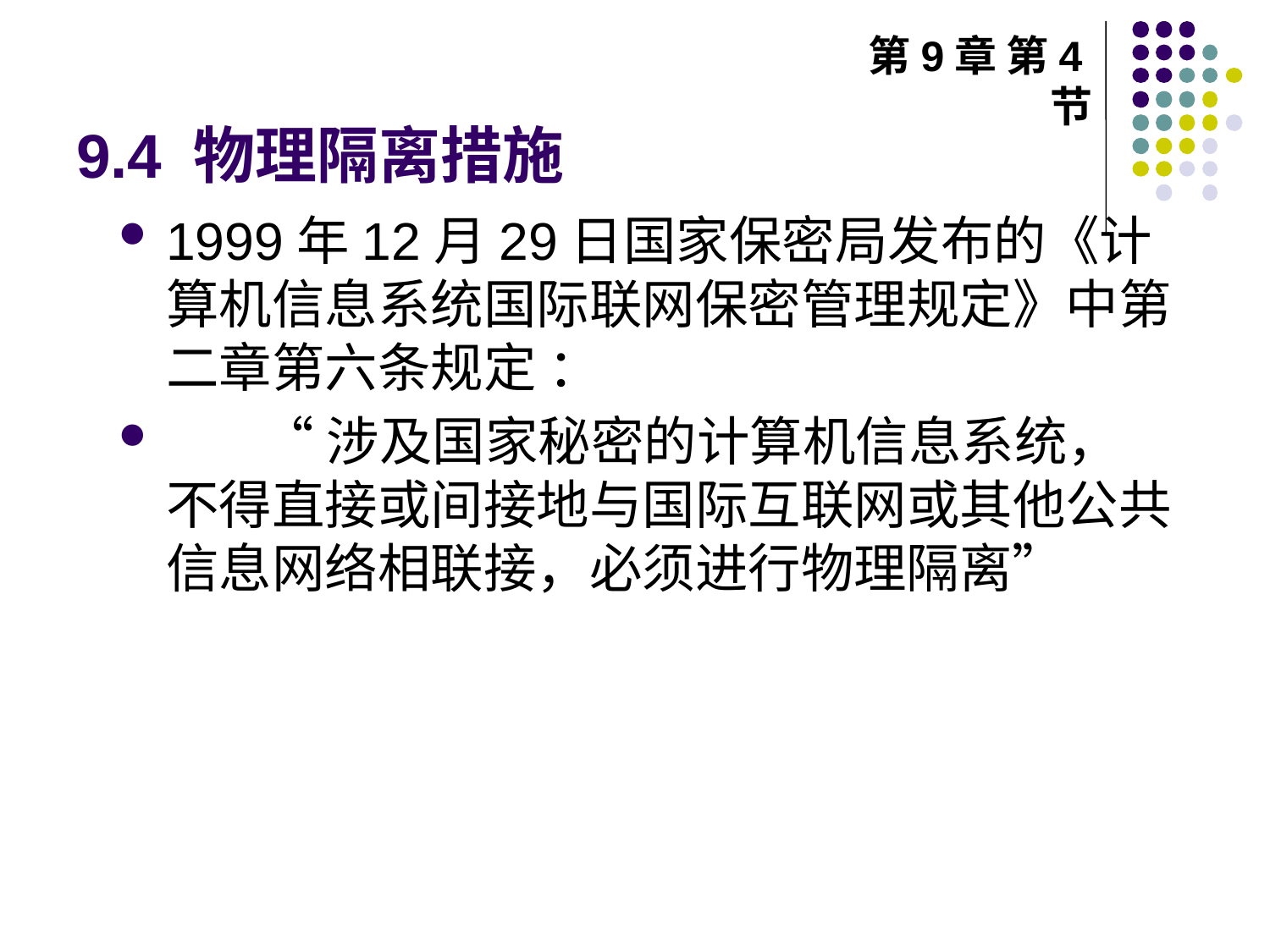

# 9.4 物理隔离措施
第9章 第4节
1999年12月29日国家保密局发布的《计算机信息系统国际联网保密管理规定》中第二章第六条规定 ：
        “涉及国家秘密的计算机信息系统，不得直接或间接地与国际互联网或其他公共信息网络相联接，必须进行物理隔离”